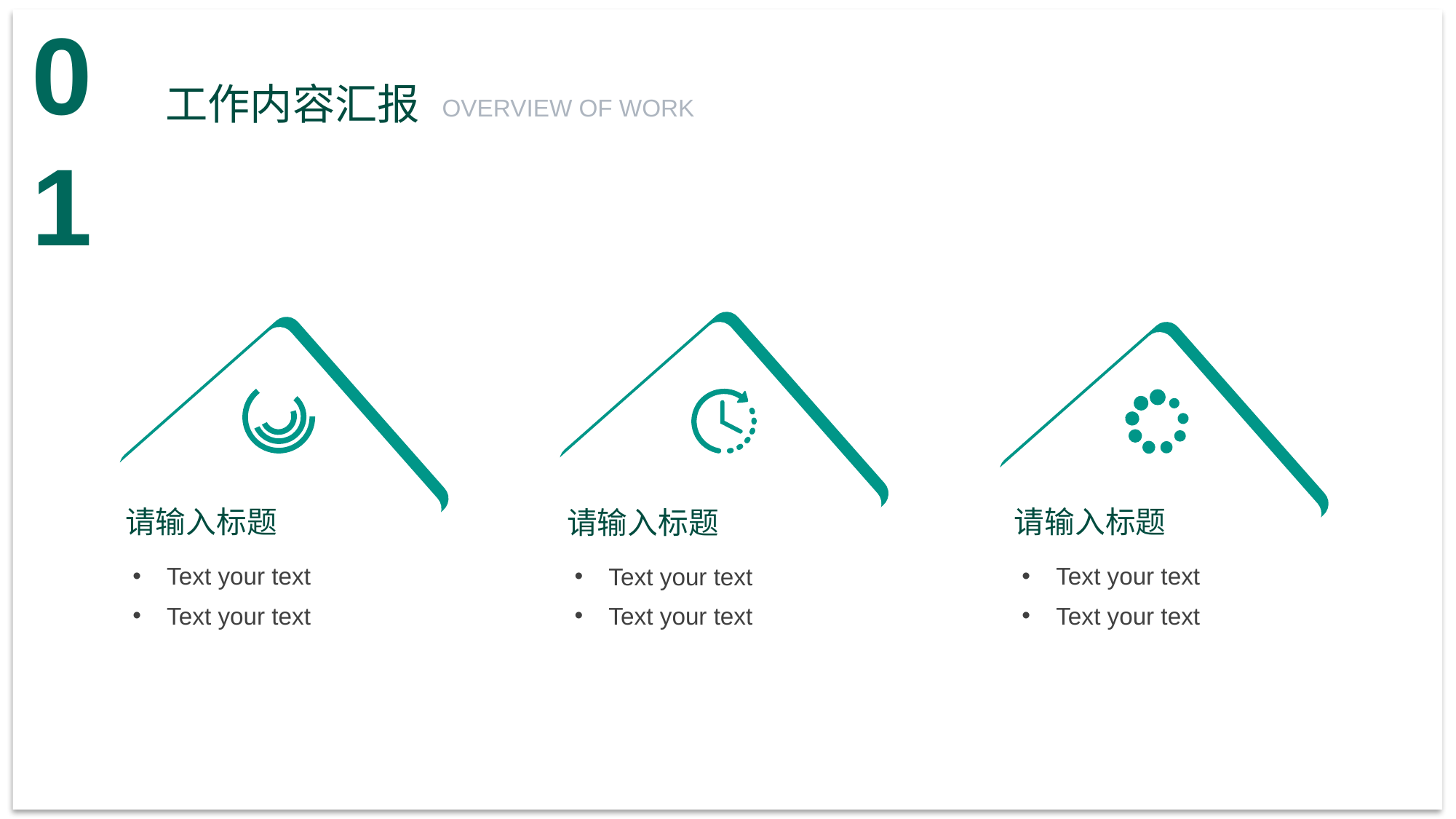

01
工作内容汇报
OVERVIEW OF WORK

请输入标题
Text your text
Text your text

请输入标题
Text your text
Text your text

请输入标题
Text your text
Text your text